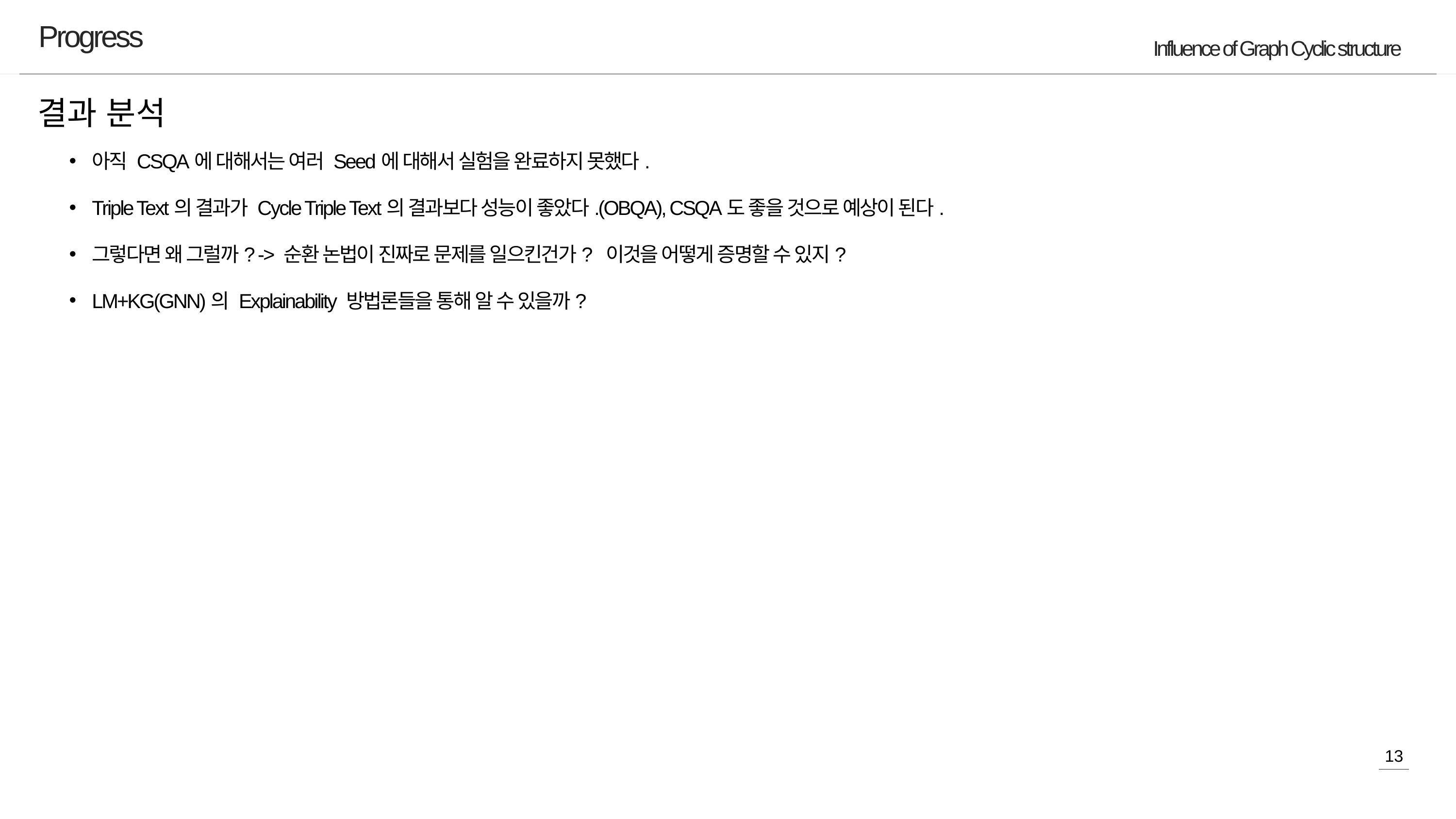

Progress
결과 분석
아직 CSQA에 대해서는 여러 Seed에 대해서 실험을 완료하지 못했다.
Triple Text의 결과가 Cycle Triple Text의 결과보다 성능이 좋았다.(OBQA), CSQA도 좋을 것으로 예상이 된다.
그렇다면 왜 그럴까? -> 순환 논법이 진짜로 문제를 일으킨건가?  이것을 어떻게 증명할 수 있지?
LM+KG(GNN)의 Explainability 방법론들을 통해 알 수 있을까?